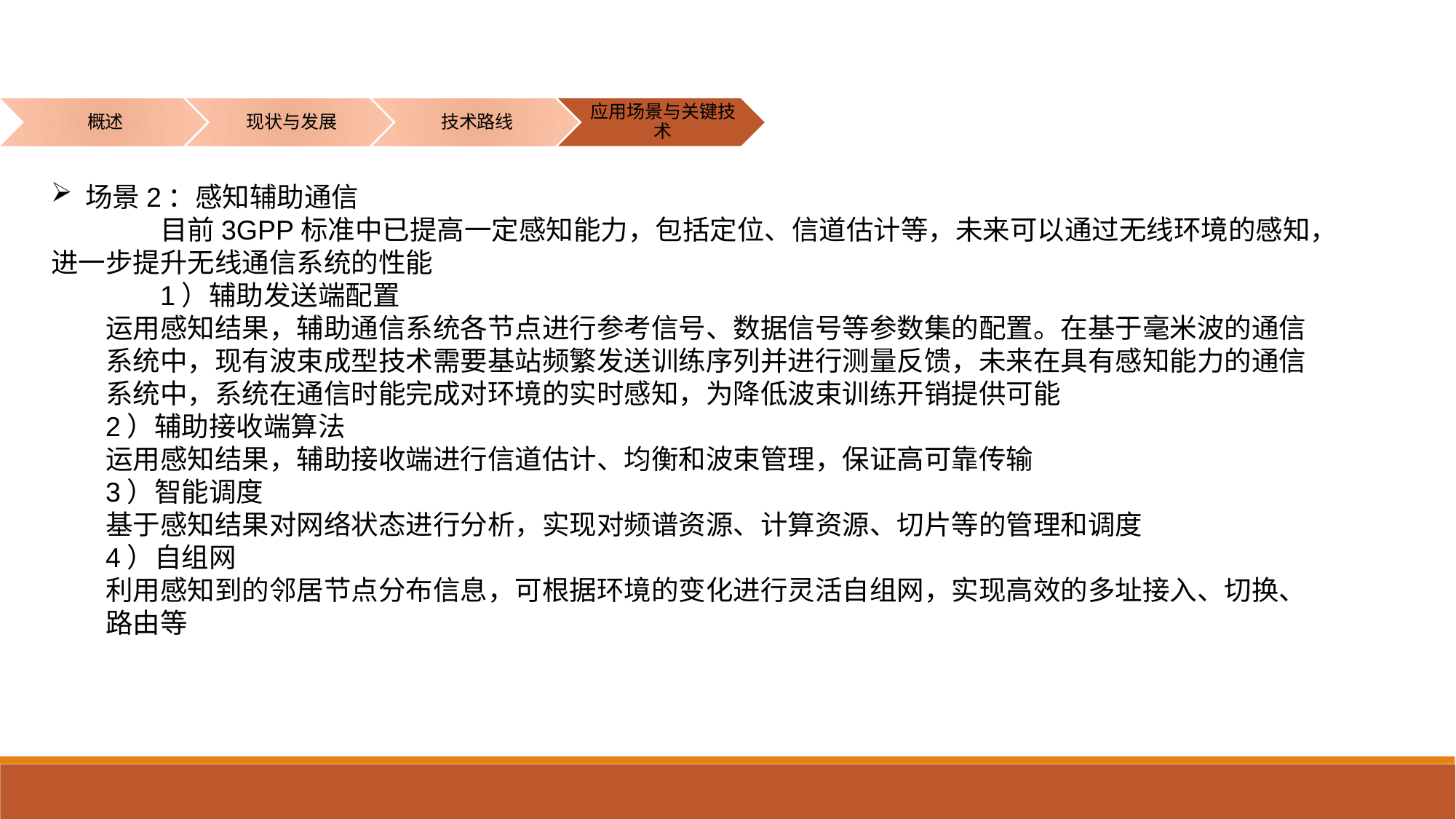

概述
现状与发展
技术路线
应用场景与关键技术
场景2：感知辅助通信
	目前3GPP标准中已提高一定感知能力，包括定位、信道估计等，未来可以通过无线环境的感知，进一步提升无线通信系统的性能
	1）辅助发送端配置
运用感知结果，辅助通信系统各节点进行参考信号、数据信号等参数集的配置。在基于毫米波的通信系统中，现有波束成型技术需要基站频繁发送训练序列并进行测量反馈，未来在具有感知能力的通信系统中，系统在通信时能完成对环境的实时感知，为降低波束训练开销提供可能
2）辅助接收端算法
运用感知结果，辅助接收端进行信道估计、均衡和波束管理，保证高可靠传输
3）智能调度
基于感知结果对网络状态进行分析，实现对频谱资源、计算资源、切片等的管理和调度
4）自组网
利用感知到的邻居节点分布信息，可根据环境的变化进行灵活自组网，实现高效的多址接入、切换、路由等